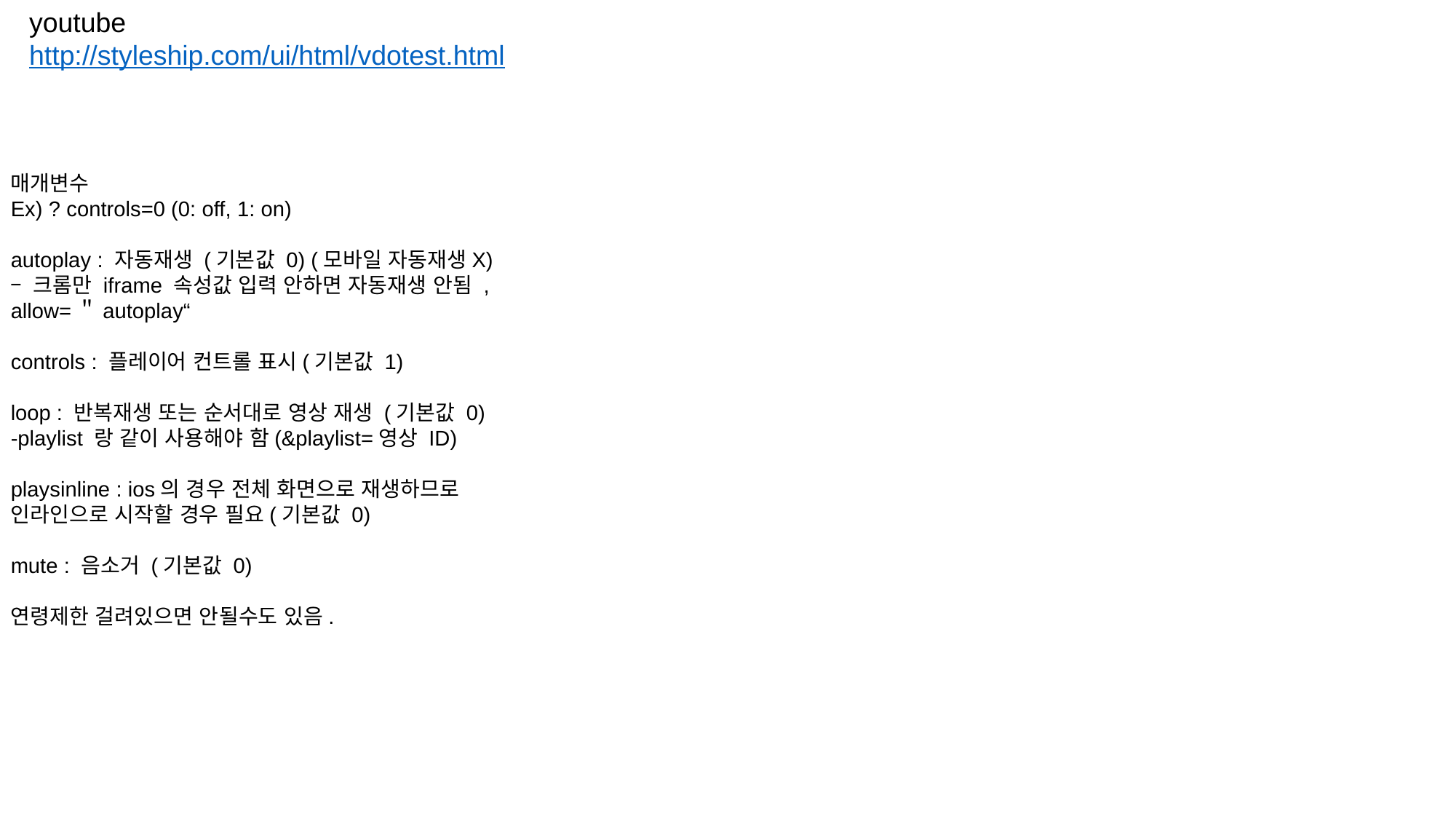

youtube
http://styleship.com/ui/html/vdotest.html
매개변수
Ex) ? controls=0 (0: off, 1: on)
autoplay : 자동재생 (기본값 0) (모바일 자동재생X)
– 크롬만 iframe 속성값 입력 안하면 자동재생 안됨 ,
allow=＂autoplay“

controls : 플레이어 컨트롤 표시(기본값 1)

loop : 반복재생 또는 순서대로 영상 재생 (기본값 0)
-playlist 랑 같이 사용해야 함(&playlist=영상 ID)

playsinline : ios의 경우 전체 화면으로 재생하므로
인라인으로 시작할 경우 필요(기본값 0)

mute : 음소거 (기본값 0)

연령제한 걸려있으면 안될수도 있음.